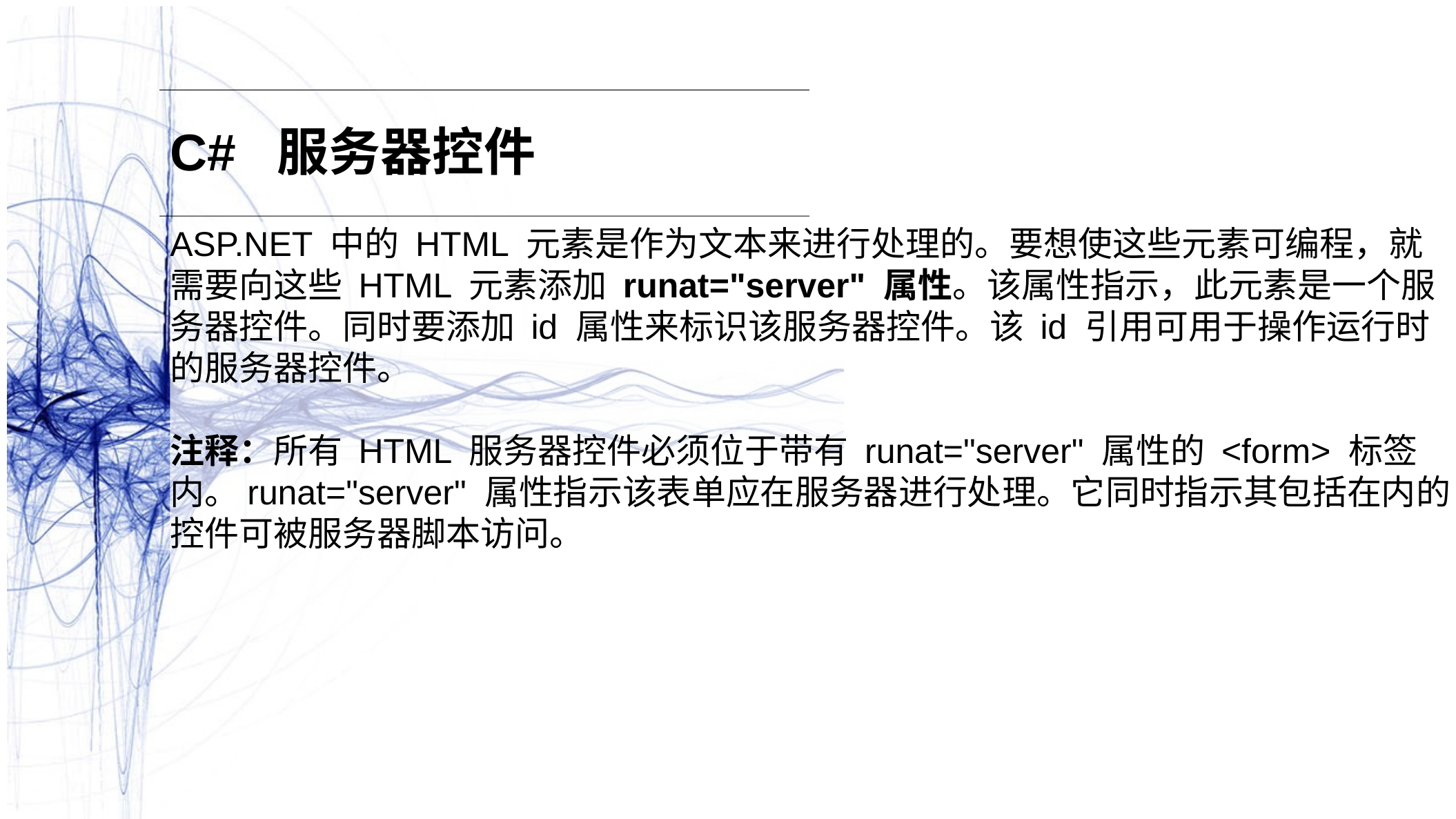

C#  服务器控件

ASP.NET 中的 HTML 元素是作为文本来进行处理的。要想使这些元素可编程，就需要向这些 HTML 元素添加 runat="server" 属性。该属性指示，此元素是一个服务器控件。同时要添加 id 属性来标识该服务器控件。该 id 引用可用于操作运行时的服务器控件。

注释：所有 HTML 服务器控件必须位于带有 runat="server" 属性的 <form> 标签内。runat="server" 属性指示该表单应在服务器进行处理。它同时指示其包括在内的控件可被服务器脚本访问。